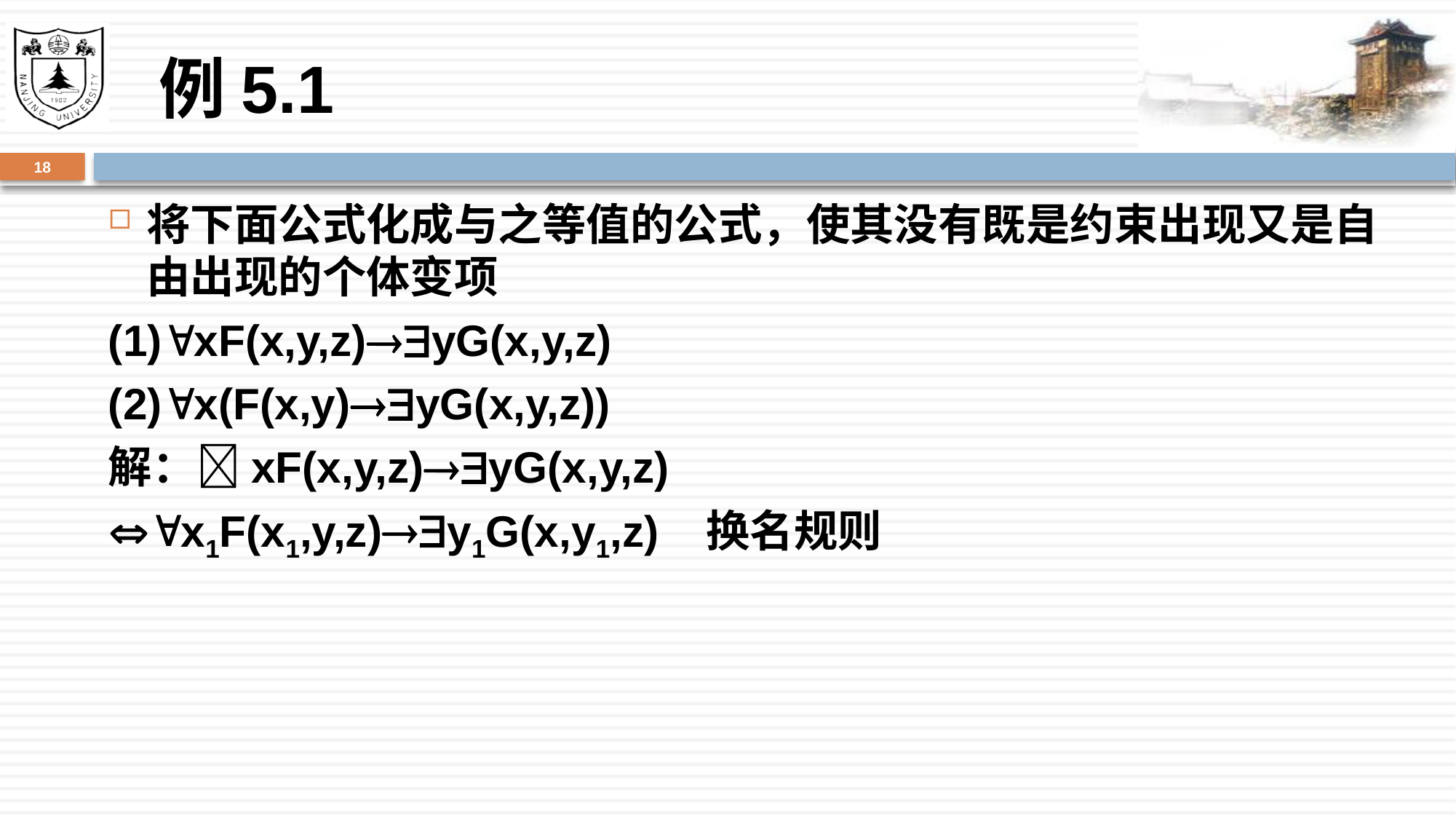

# 例5.1
18
将下面公式化成与之等值的公式，使其没有既是约束出现又是自由出现的个体变项
(1)∀xF(x,y,z)→∃yG(x,y,z)
(2)∀x(F(x,y)→∃yG(x,y,z))
解：∀xF(x,y,z)→∃yG(x,y,z)
⇔∀x1F(x1,y,z)→∃y1G(x,y1,z)   换名规则